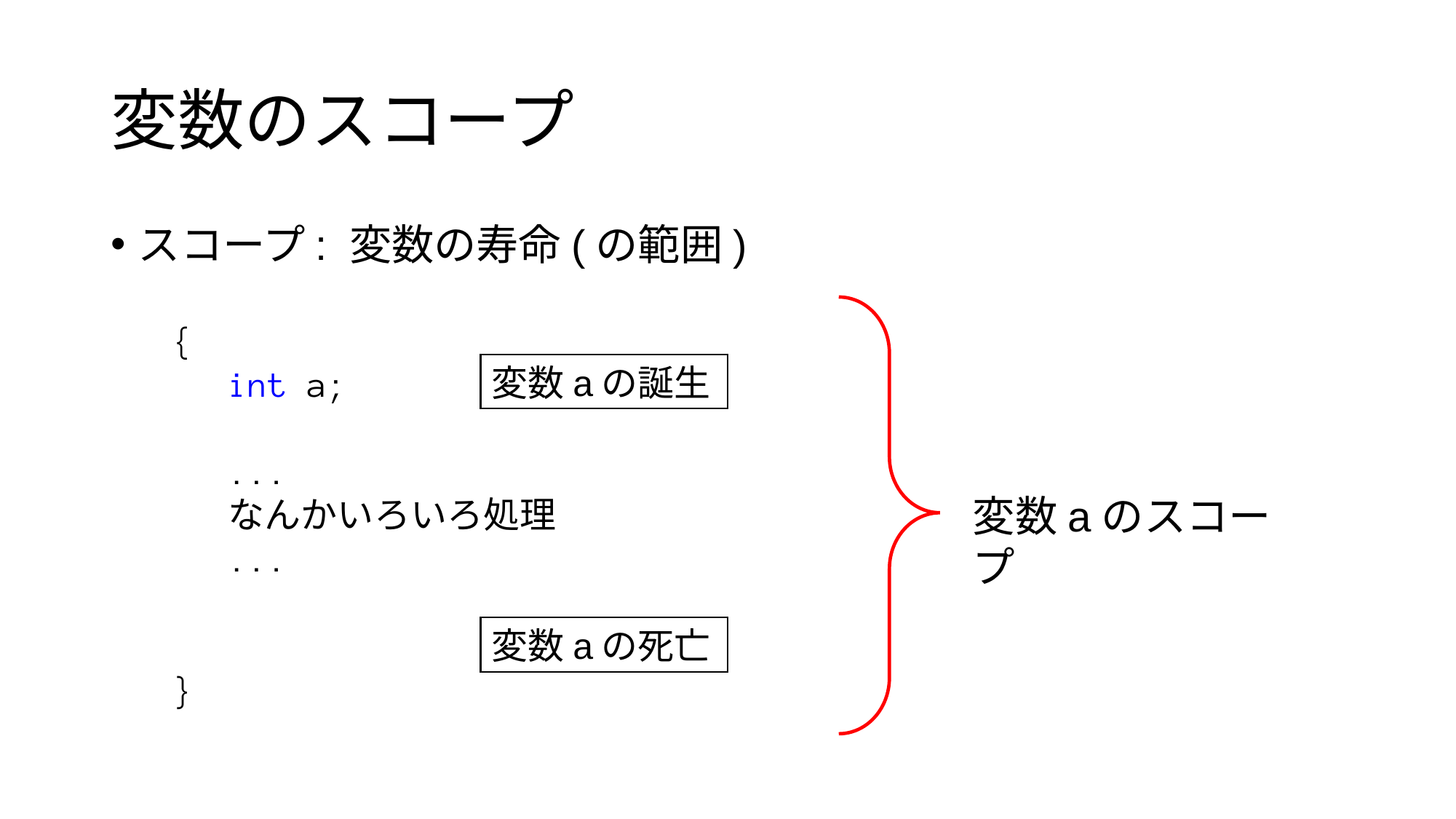

# 変数のスコープ
スコープ: 変数の寿命(の範囲)

{
int a;
...
なんかいろいろ処理
...

}
変数aの誕生
変数aのスコープ
変数aの死亡